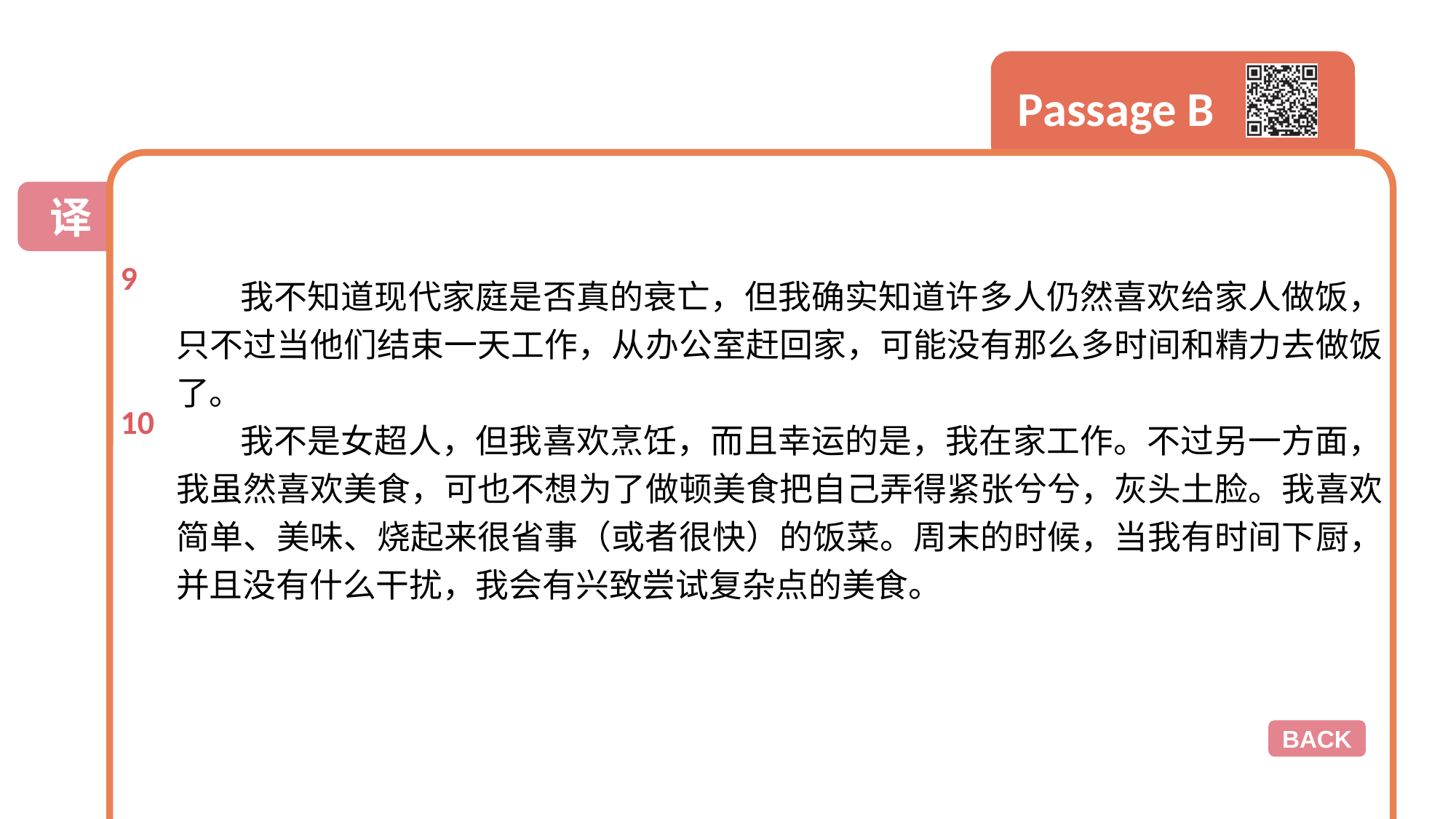

我不知道现代家庭是否真的衰亡，但我确实知道许多人仍然喜欢给家人做饭，只不过当他们结束一天工作，从办公室赶回家，可能没有那么多时间和精力去做饭了。
我不是女超人，但我喜欢烹饪，而且幸运的是，我在家工作。不过另一方面，我虽然喜欢美食，可也不想为了做顿美食把自己弄得紧张兮兮，灰头土脸。我喜欢简单、美味、烧起来很省事（或者很快）的饭菜。周末的时候，当我有时间下厨，并且没有什么干扰，我会有兴致尝试复杂点的美食。

9

10

BACK